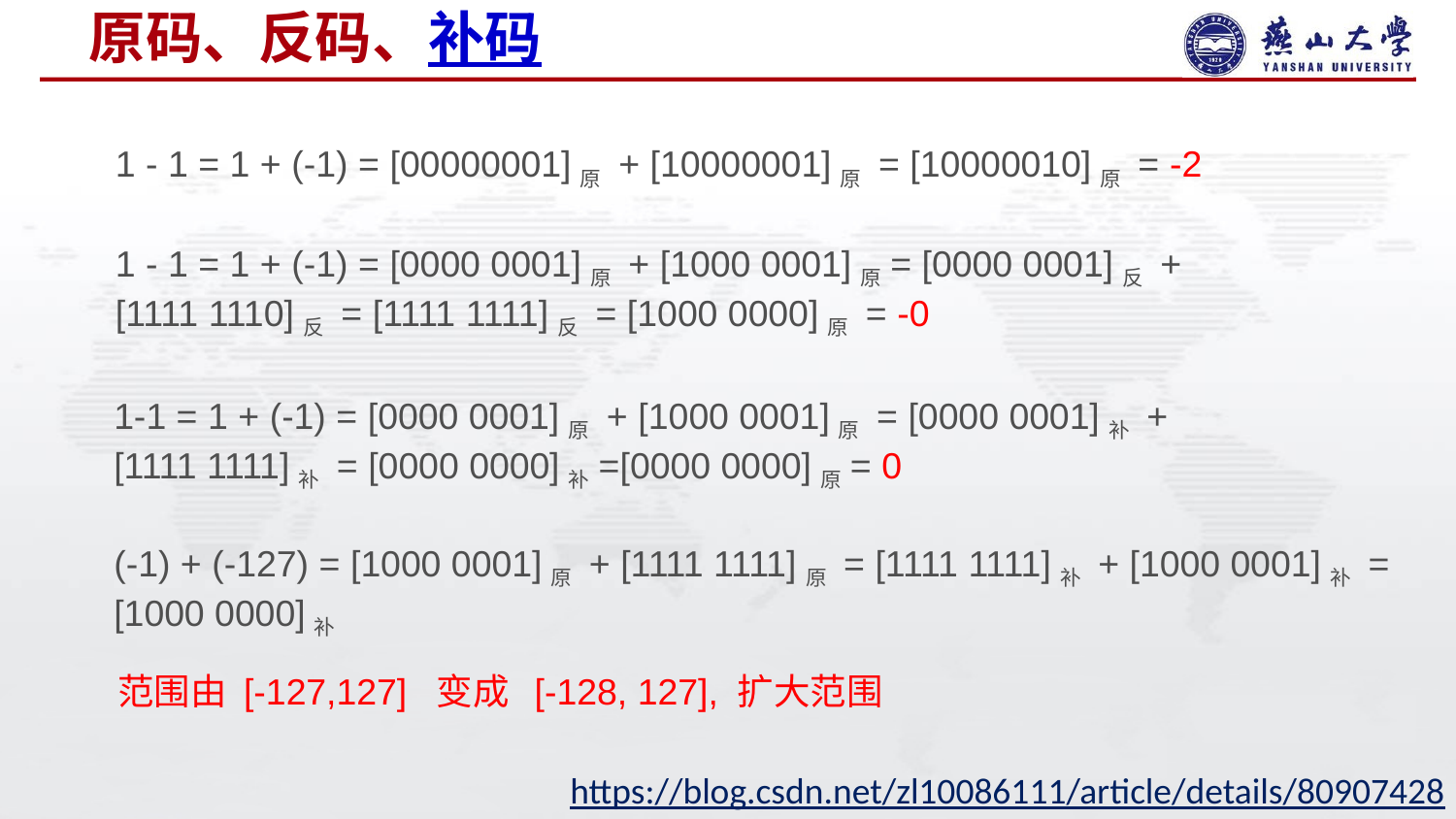

# 原码、反码、补码
1 - 1 = 1 + (-1) = [00000001]原 + [10000001]原 = [10000010]原 = -2
1 - 1 = 1 + (-1) = [0000 0001]原 + [1000 0001]原= [0000 0001]反 + [1111 1110]反 = [1111 1111]反 = [1000 0000]原 = -0
1-1 = 1 + (-1) = [0000 0001]原 + [1000 0001]原 = [0000 0001]补 +
[1111 1111]补 = [0000 0000]补=[0000 0000]原= 0
(-1) + (-127) = [1000 0001]原 + [1111 1111]原 = [1111 1111]补 + [1000 0001]补 = [1000 0000]补
范围由 [-127,127]  变成  [-128, 127], 扩大范围
https://blog.csdn.net/zl10086111/article/details/80907428